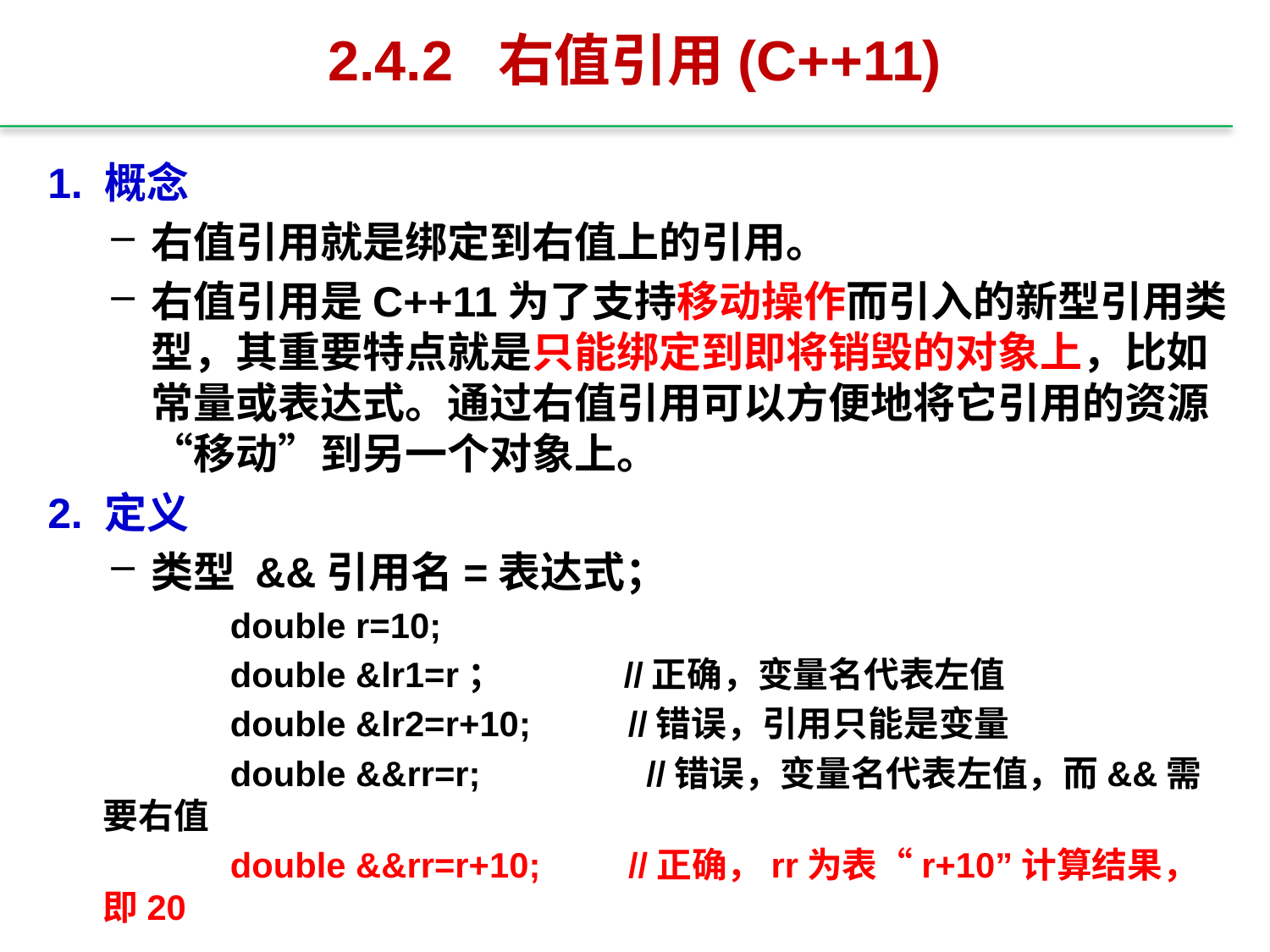

# 2.4.2  右值引用(C++11)
1. 概念
右值引用就是绑定到右值上的引用。
右值引用是C++11为了支持移动操作而引入的新型引用类型，其重要特点就是只能绑定到即将销毁的对象上，比如常量或表达式。通过右值引用可以方便地将它引用的资源“移动”到另一个对象上。
2. 定义
类型 &&引用名=表达式；
	double r=10;
	double &lr1=r；              //正确，变量名代表左值
	double &lr2=r+10;          //错误，引用只能是变量
	double &&rr=r;        　　//错误，变量名代表左值，而&&需要右值
	double &&rr=r+10;         //正确，rr为表“r+10”计算结果，即20